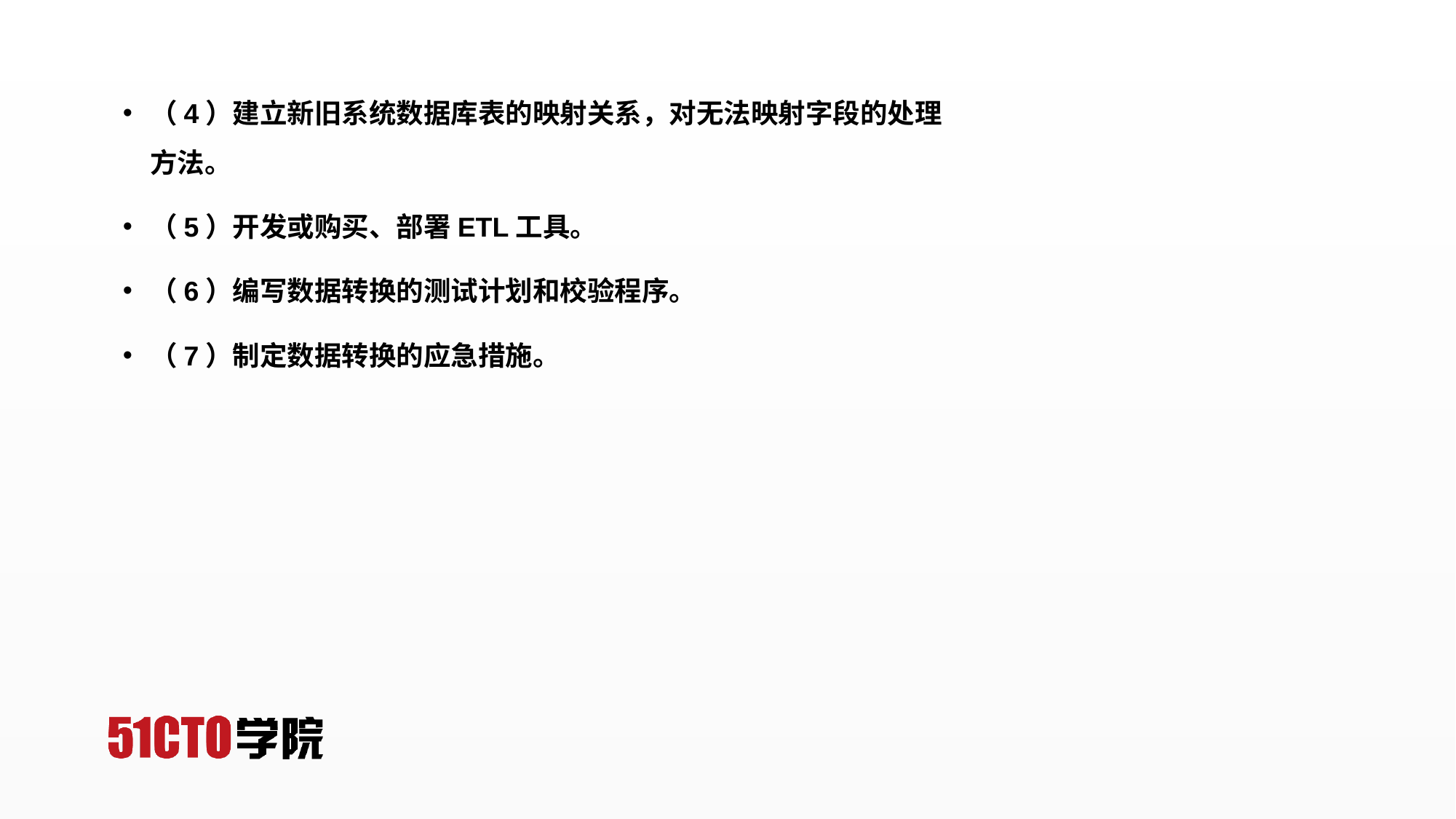

（4）建立新旧系统数据库表的映射关系，对无法映射字段的处理方法。
（5）开发或购买、部署ETL工具。
（6）编写数据转换的测试计划和校验程序。
（7）制定数据转换的应急措施。